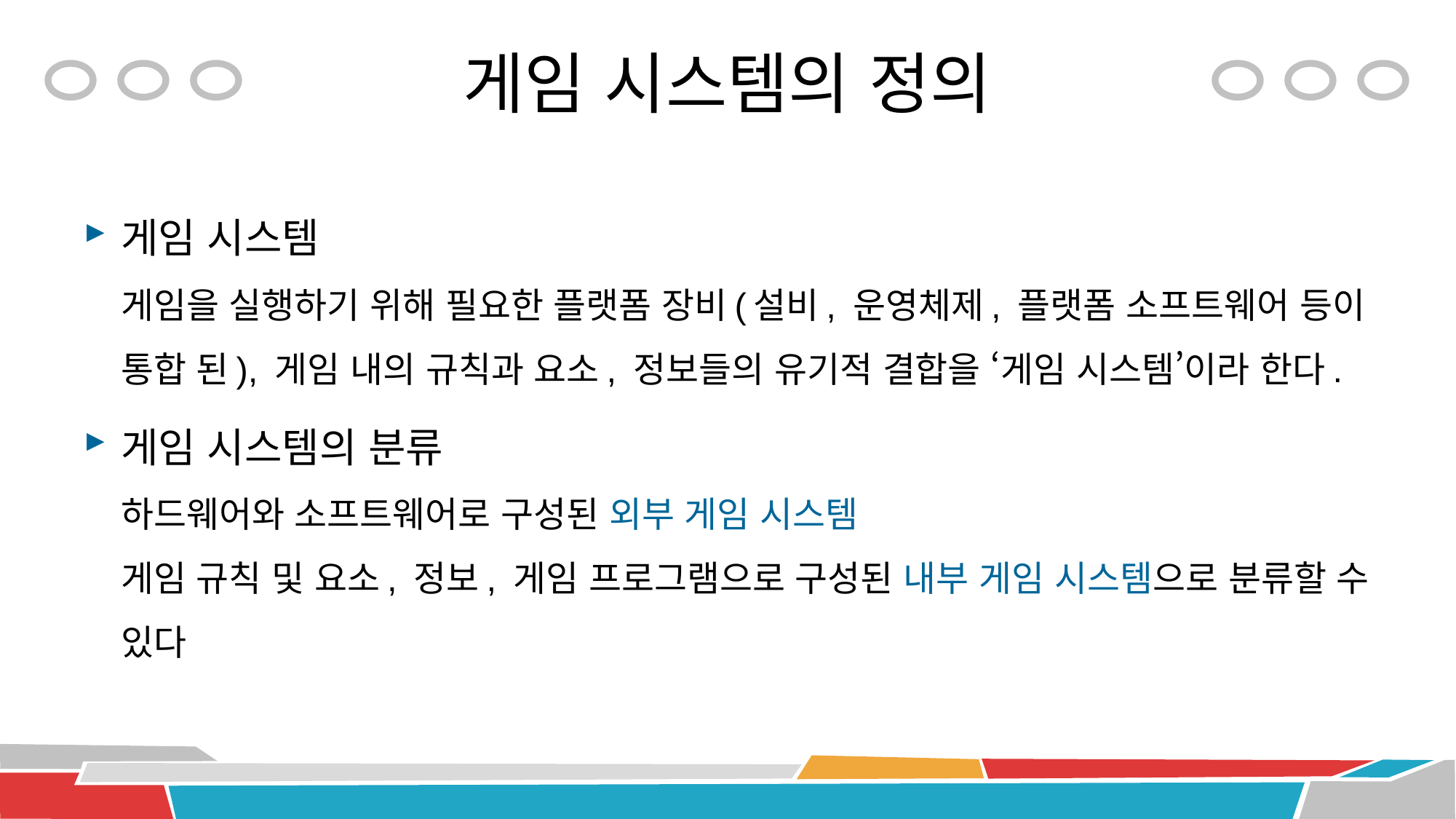

# 게임 시스템의 정의
게임 시스템
게임을 실행하기 위해 필요한 플랫폼 장비(설비, 운영체제, 플랫폼 소프트웨어 등이 통합 된), 게임 내의 규칙과 요소, 정보들의 유기적 결합을 ‘게임 시스템’이라 한다.
게임 시스템의 분류
하드웨어와 소프트웨어로 구성된 외부 게임 시스템
게임 규칙 및 요소, 정보, 게임 프로그램으로 구성된 내부 게임 시스템으로 분류할 수 있다